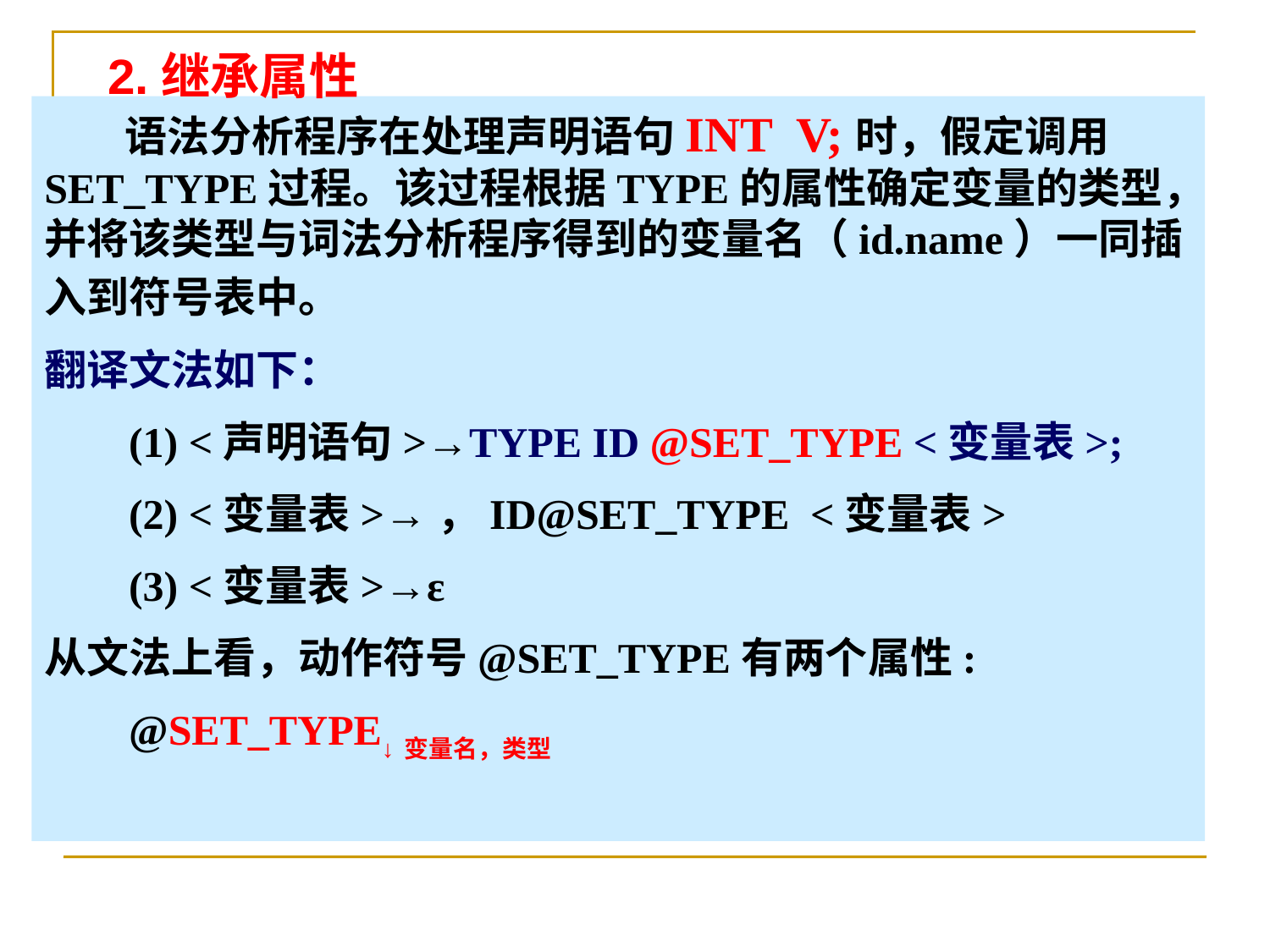

2.继承属性
         语法分析程序在处理声明语句INT  V;时，假定调用SET_TYPE过程。该过程根据TYPE的属性确定变量的类型，并将该类型与词法分析程序得到的变量名（id.name）一同插入到符号表中。
翻译文法如下：
        (1) <声明语句>→TYPE ID @SET_TYPE <变量表>;
        (2) <变量表>→，ID@SET_TYPE  <变量表>
        (3) <变量表>→ε
从文法上看，动作符号@SET_TYPE有两个属性:
        @SET_TYPE↓变量名，类型

31